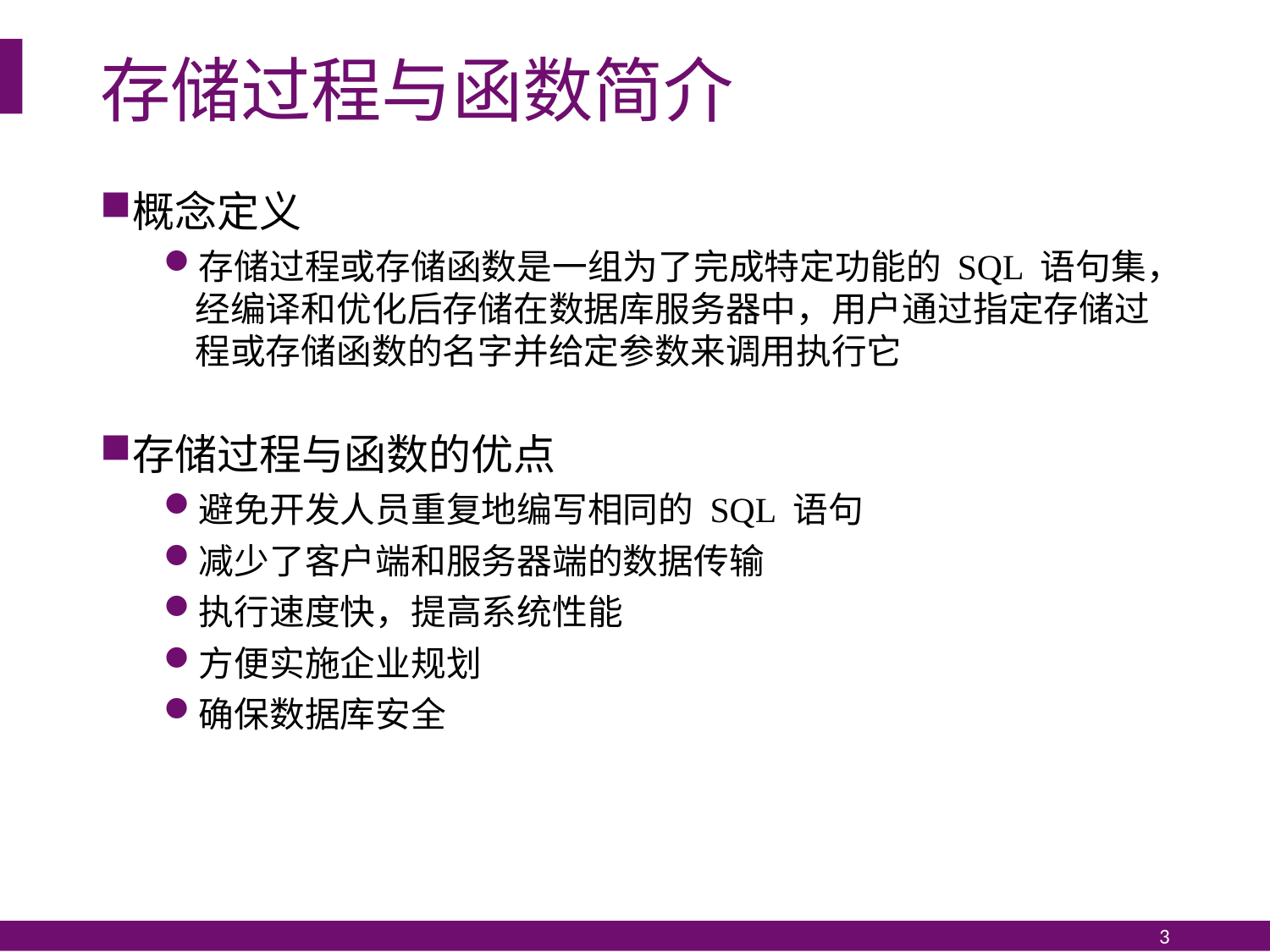

# 存储过程与函数简介
概念定义
存储过程或存储函数是一组为了完成特定功能的 SQL 语句集，经编译和优化后存储在数据库服务器中，用户通过指定存储过程或存储函数的名字并给定参数来调用执行它

存储过程与函数的优点
避免开发人员重复地编写相同的 SQL 语句
减少了客户端和服务器端的数据传输
执行速度快，提高系统性能
方便实施企业规划
确保数据库安全

3